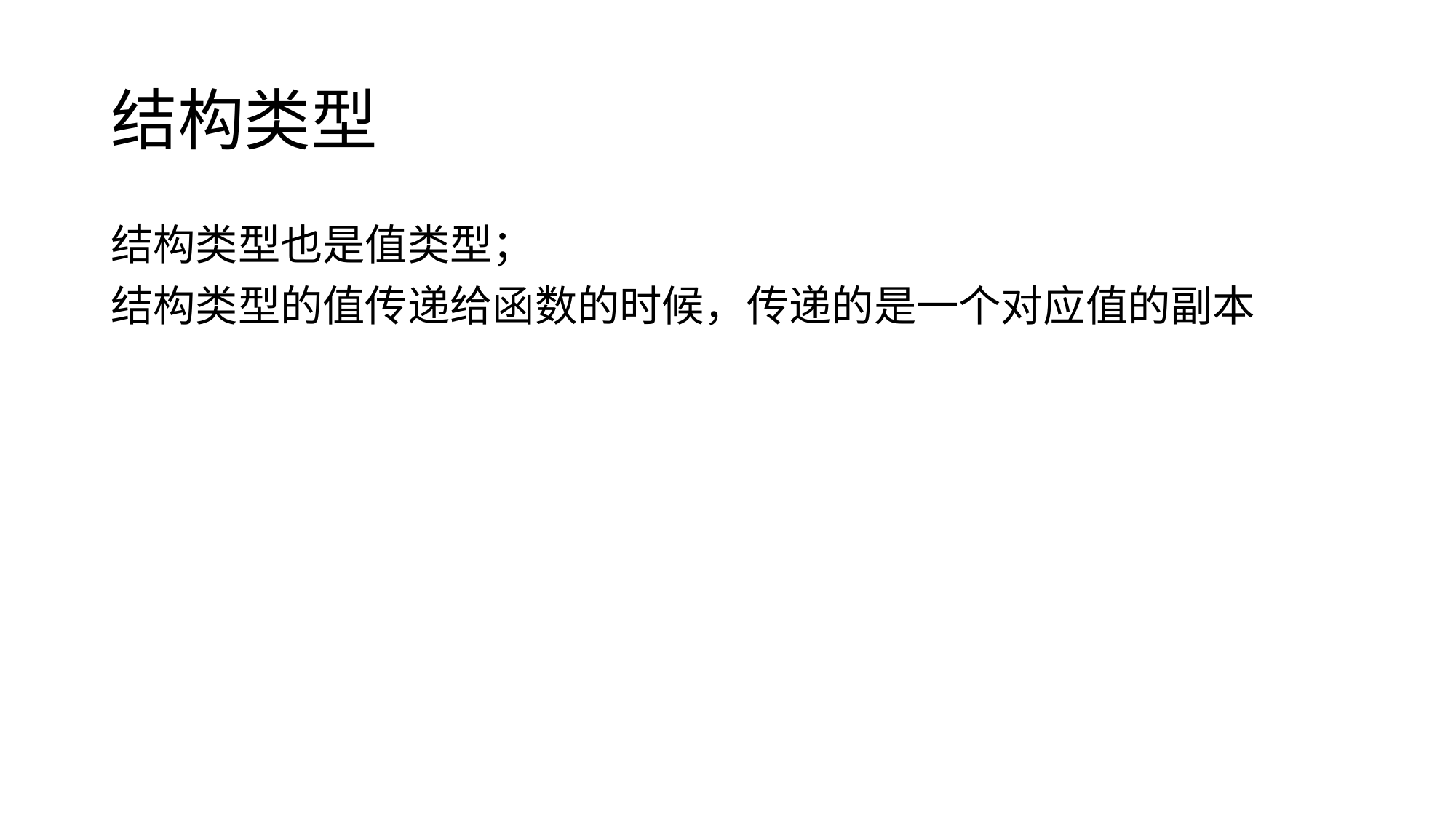

# 结构类型
结构类型也是值类型；
结构类型的值传递给函数的时候，传递的是一个对应值的副本